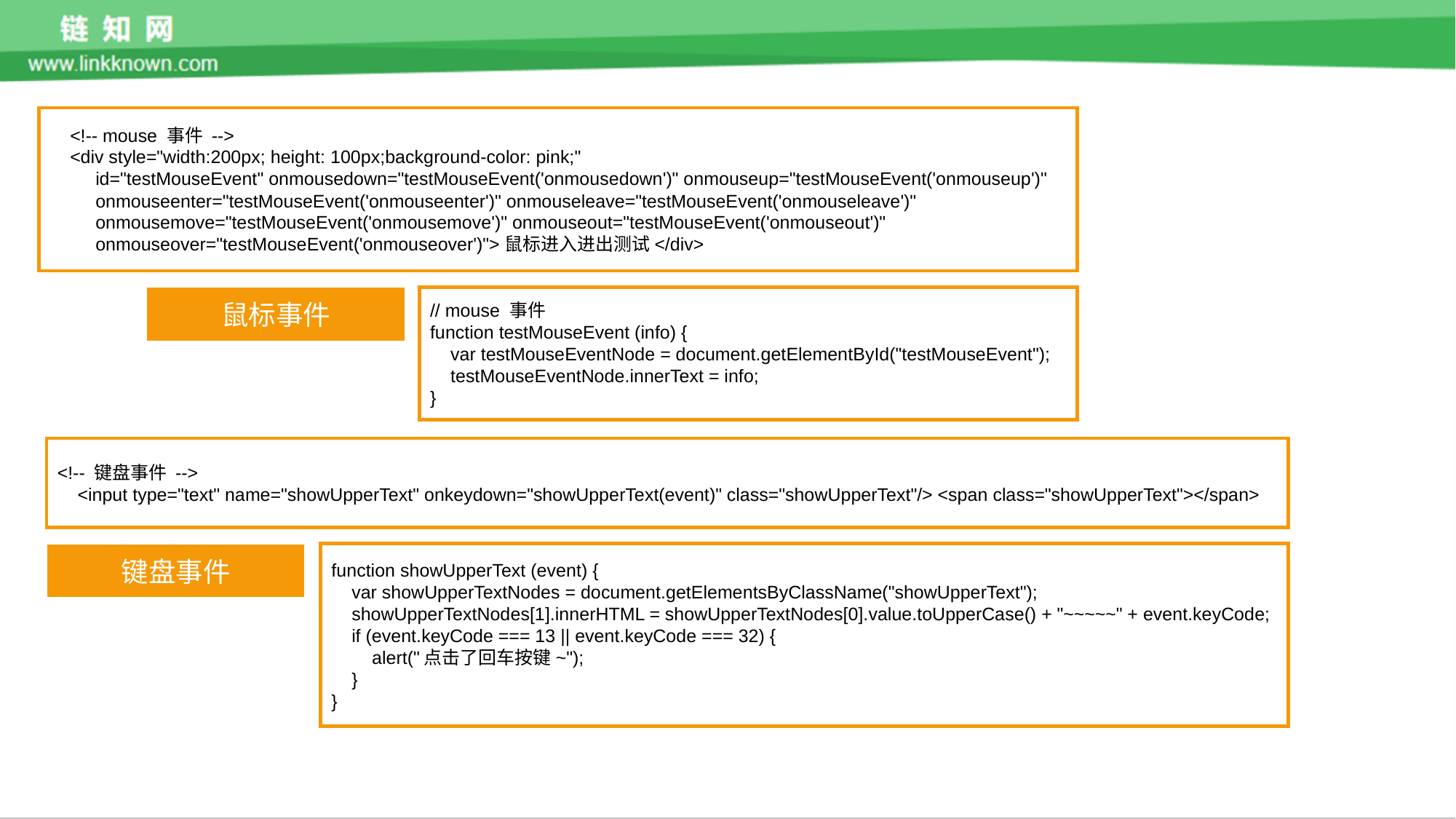

<!-- mouse 事件 -->
    <div style="width:200px; height: 100px;background-color: pink;"
         id="testMouseEvent" onmousedown="testMouseEvent('onmousedown')" onmouseup="testMouseEvent('onmouseup')"
         onmouseenter="testMouseEvent('onmouseenter')" onmouseleave="testMouseEvent('onmouseleave')"
         onmousemove="testMouseEvent('onmousemove')" onmouseout="testMouseEvent('onmouseout')"
         onmouseover="testMouseEvent('onmouseover')">鼠标进入进出测试</div>
鼠标事件
// mouse 事件
function testMouseEvent (info) {
    var testMouseEventNode = document.getElementById("testMouseEvent");
    testMouseEventNode.innerText = info;
}
<!-- 键盘事件 -->
    <input type="text" name="showUpperText" onkeydown="showUpperText(event)" class="showUpperText"/> <span class="showUpperText"></span>
键盘事件
function showUpperText (event) {
    var showUpperTextNodes = document.getElementsByClassName("showUpperText");
    showUpperTextNodes[1].innerHTML = showUpperTextNodes[0].value.toUpperCase() + "~~~~~" + event.keyCode;
    if (event.keyCode === 13 || event.keyCode === 32) {
        alert("点击了回车按键~");
    }
}